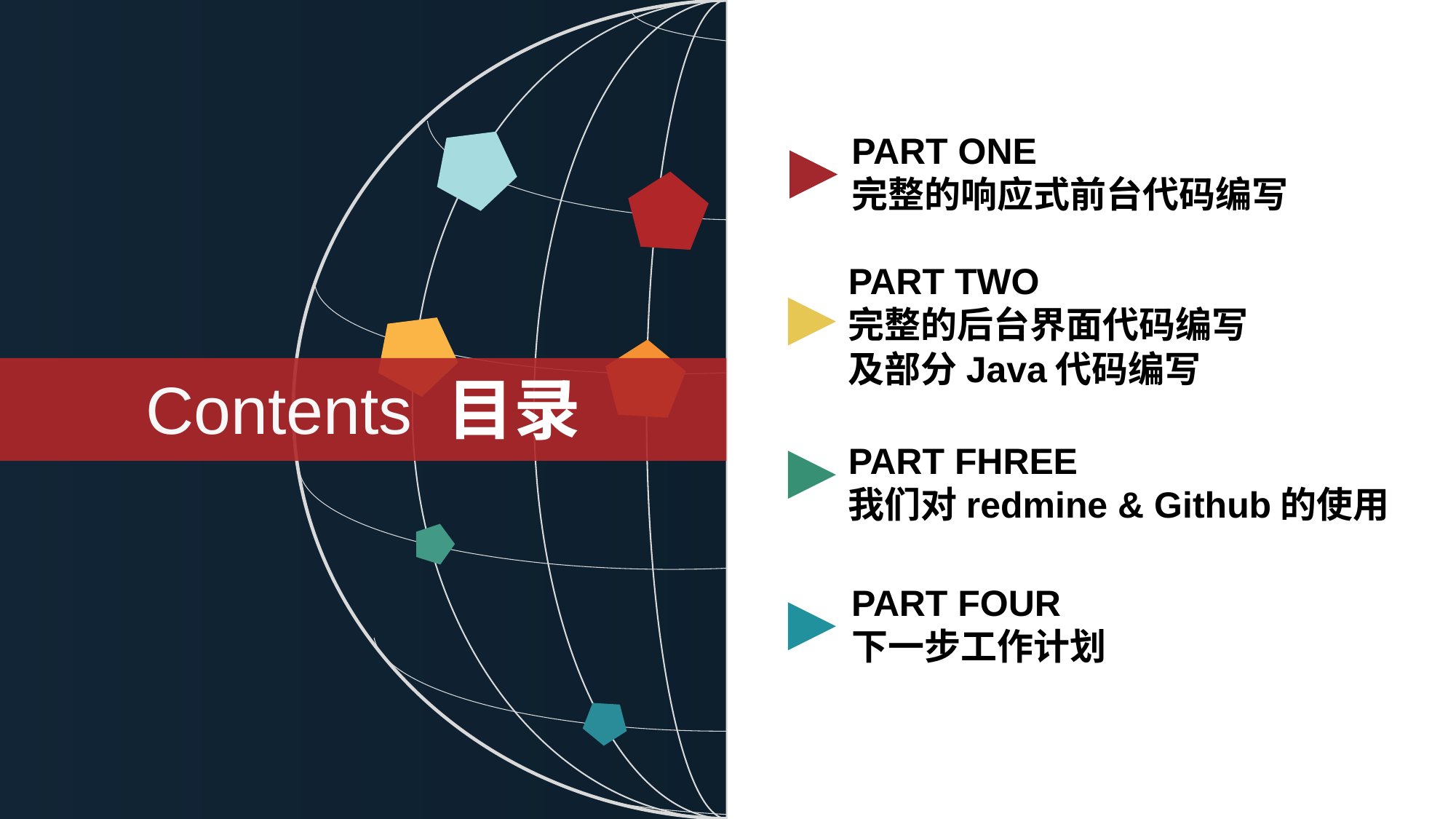

PART ONE
完整的响应式前台代码编写

PART TWO
完整的后台界面代码编写
及部分Java代码编写

Contents 目录

PART FHREE
我们对redmine & Github的使用

PART FOUR
下一步工作计划